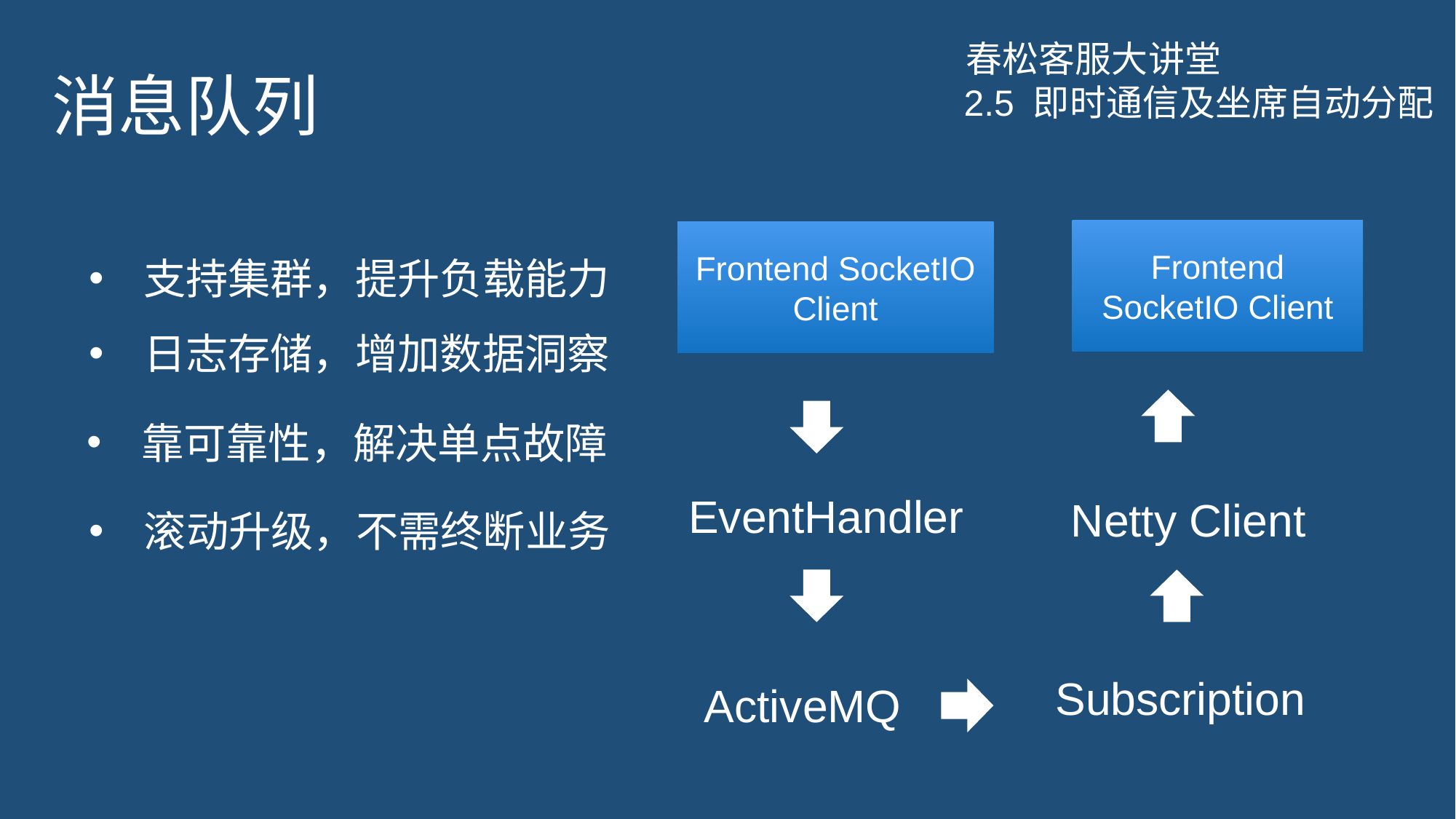

消息队列
春松客服大讲堂
2.5 即时通信及坐席自动分配
Frontend SocketIO Client
Frontend SocketIO Client
支持集群，提升负载能力
日志存储，增加数据洞察
EventHandler
Netty Client

靠可靠性，解决单点故障
滚动升级，不需终断业务
Subscription
ActiveMQ